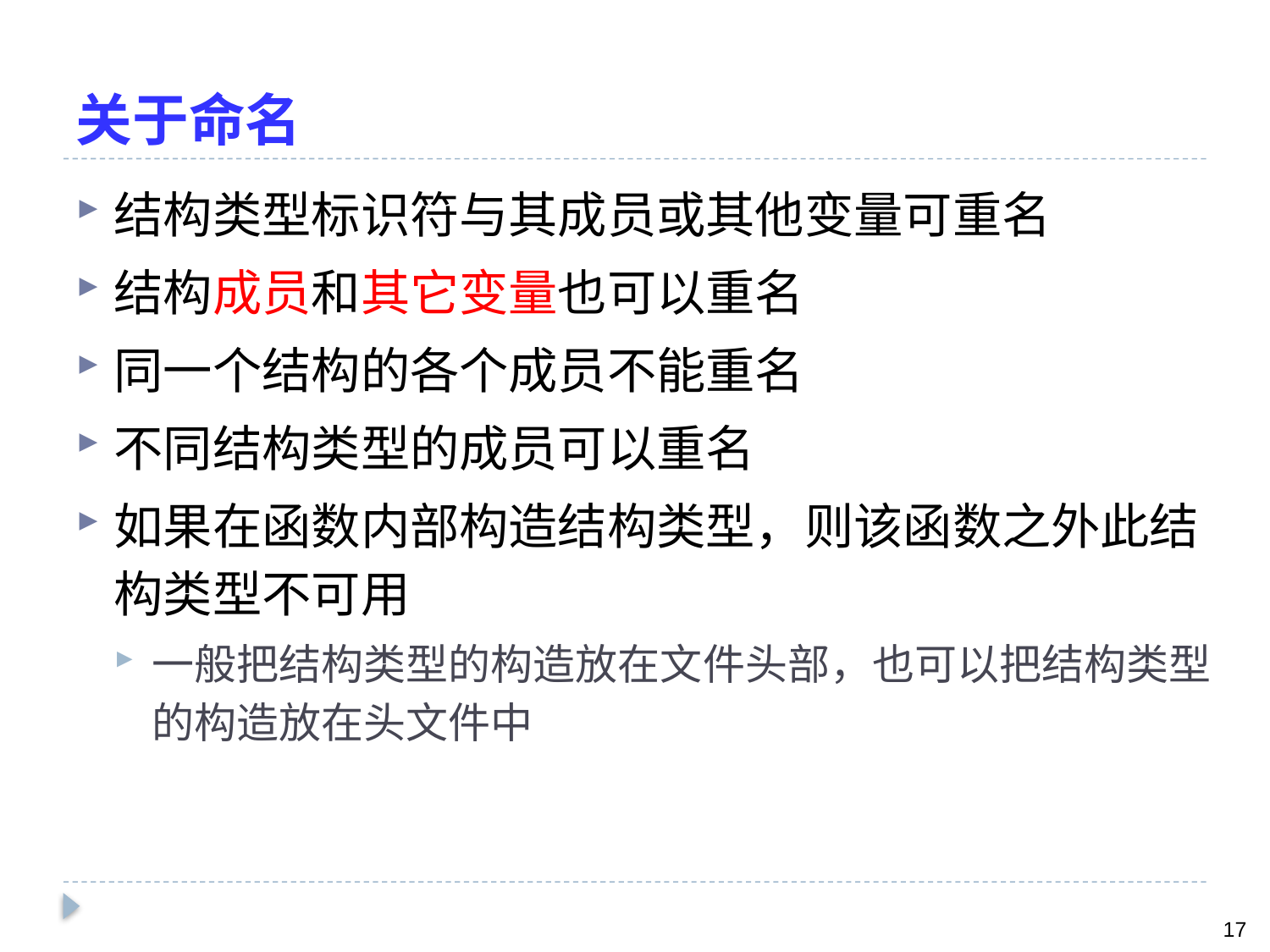

# 关于命名
结构类型标识符与其成员或其他变量可重名
结构成员和其它变量也可以重名
同一个结构的各个成员不能重名
不同结构类型的成员可以重名
如果在函数内部构造结构类型，则该函数之外此结构类型不可用
一般把结构类型的构造放在文件头部，也可以把结构类型的构造放在头文件中
17